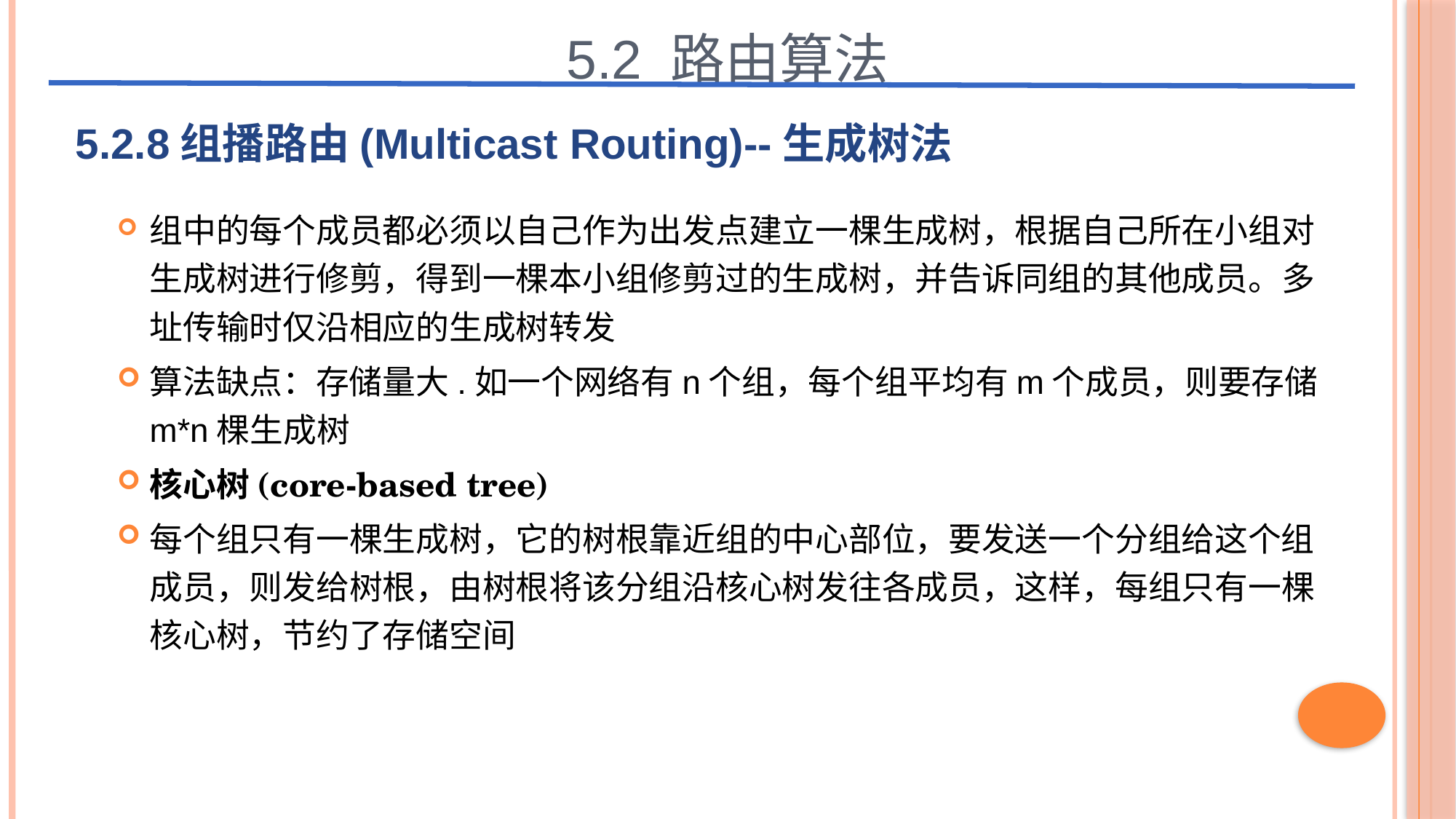

5.2 路由算法
5.2.8组播路由(Multicast Routing)--生成树法
组中的每个成员都必须以自己作为出发点建立一棵生成树，根据自己所在小组对生成树进行修剪，得到一棵本小组修剪过的生成树，并告诉同组的其他成员。多址传输时仅沿相应的生成树转发
算法缺点：存储量大.如一个网络有n个组，每个组平均有m个成员，则要存储m*n棵生成树
核心树(core-based tree)
每个组只有一棵生成树，它的树根靠近组的中心部位，要发送一个分组给这个组成员，则发给树根，由树根将该分组沿核心树发往各成员，这样，每组只有一棵核心树，节约了存储空间